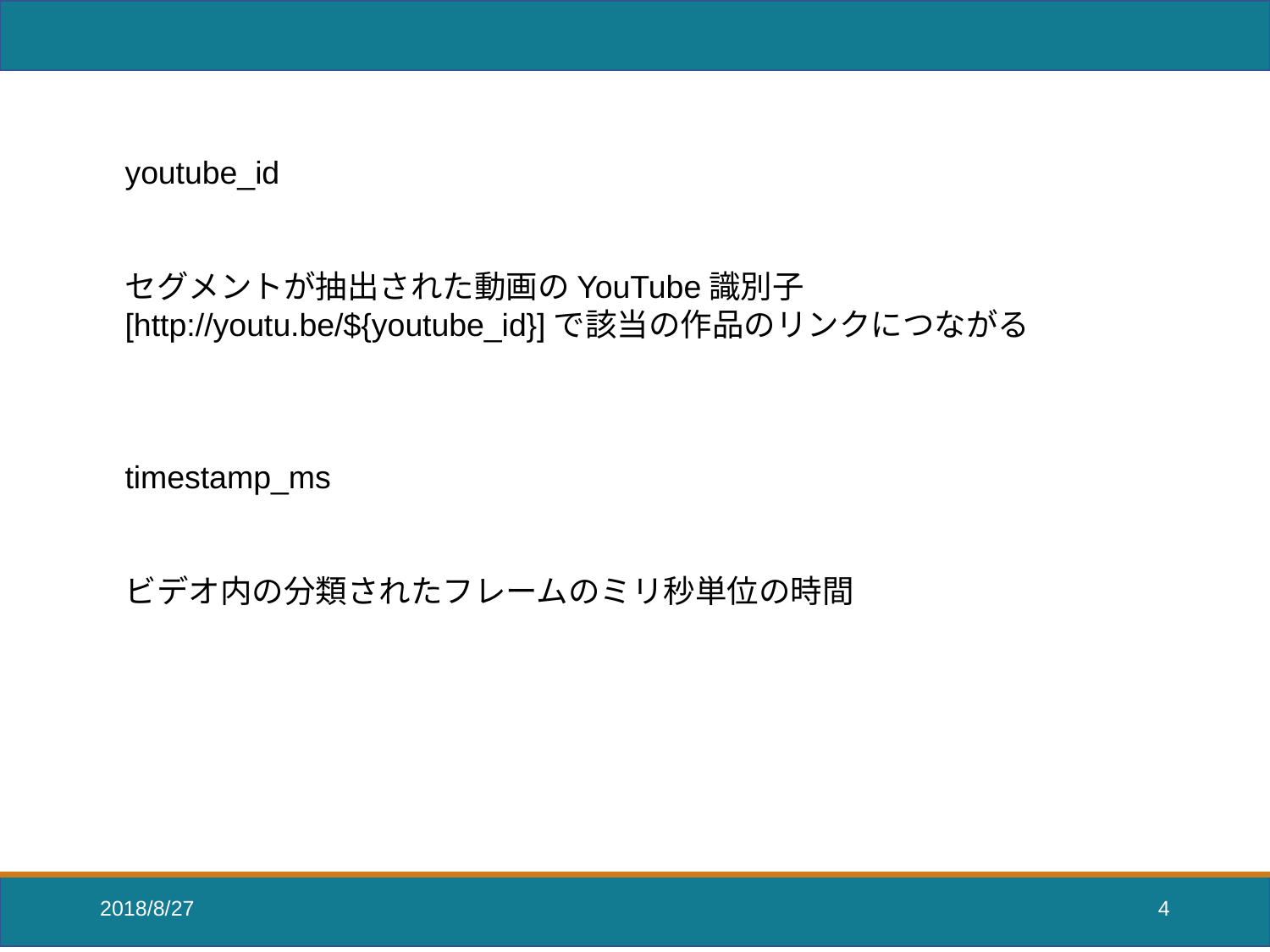

youtube_id

セグメントが抽出された動画のYouTube識別子
[http://youtu.be/${youtube_id}]で該当の作品のリンクにつながる

timestamp_ms

ビデオ内の分類されたフレームのミリ秒単位の時間
2018/8/27
4